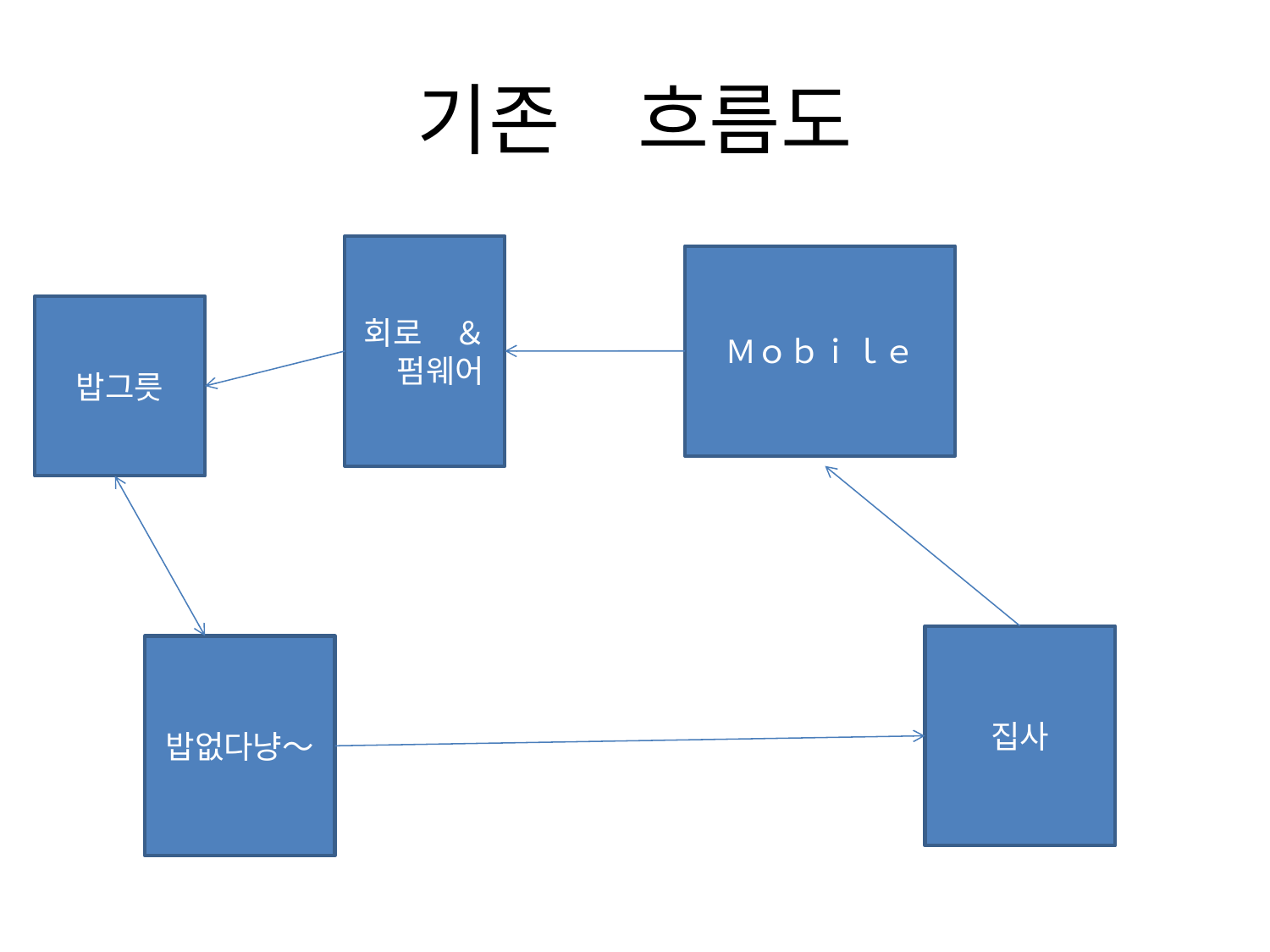

# 기존　흐름도
회로　＆　펌웨어
Ｍｏｂｉｌｅ
밥그릇
집사
밥없다냥～